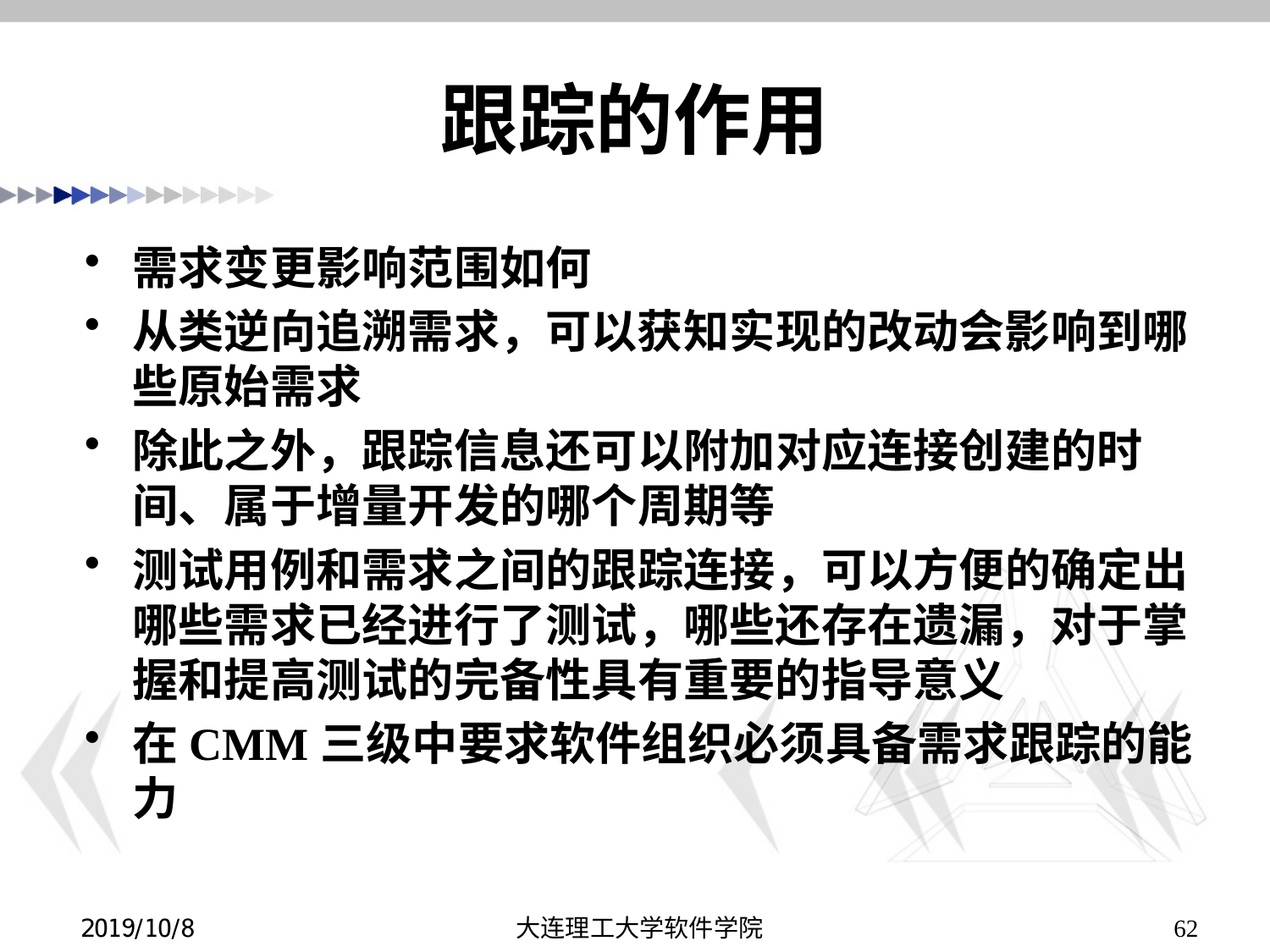

# 跟踪的作用
需求变更影响范围如何
从类逆向追溯需求，可以获知实现的改动会影响到哪些原始需求
除此之外，跟踪信息还可以附加对应连接创建的时间、属于增量开发的哪个周期等
测试用例和需求之间的跟踪连接，可以方便的确定出哪些需求已经进行了测试，哪些还存在遗漏，对于掌握和提高测试的完备性具有重要的指导意义
在CMM三级中要求软件组织必须具备需求跟踪的能力
2019/10/8
大连理工大学软件学院
62